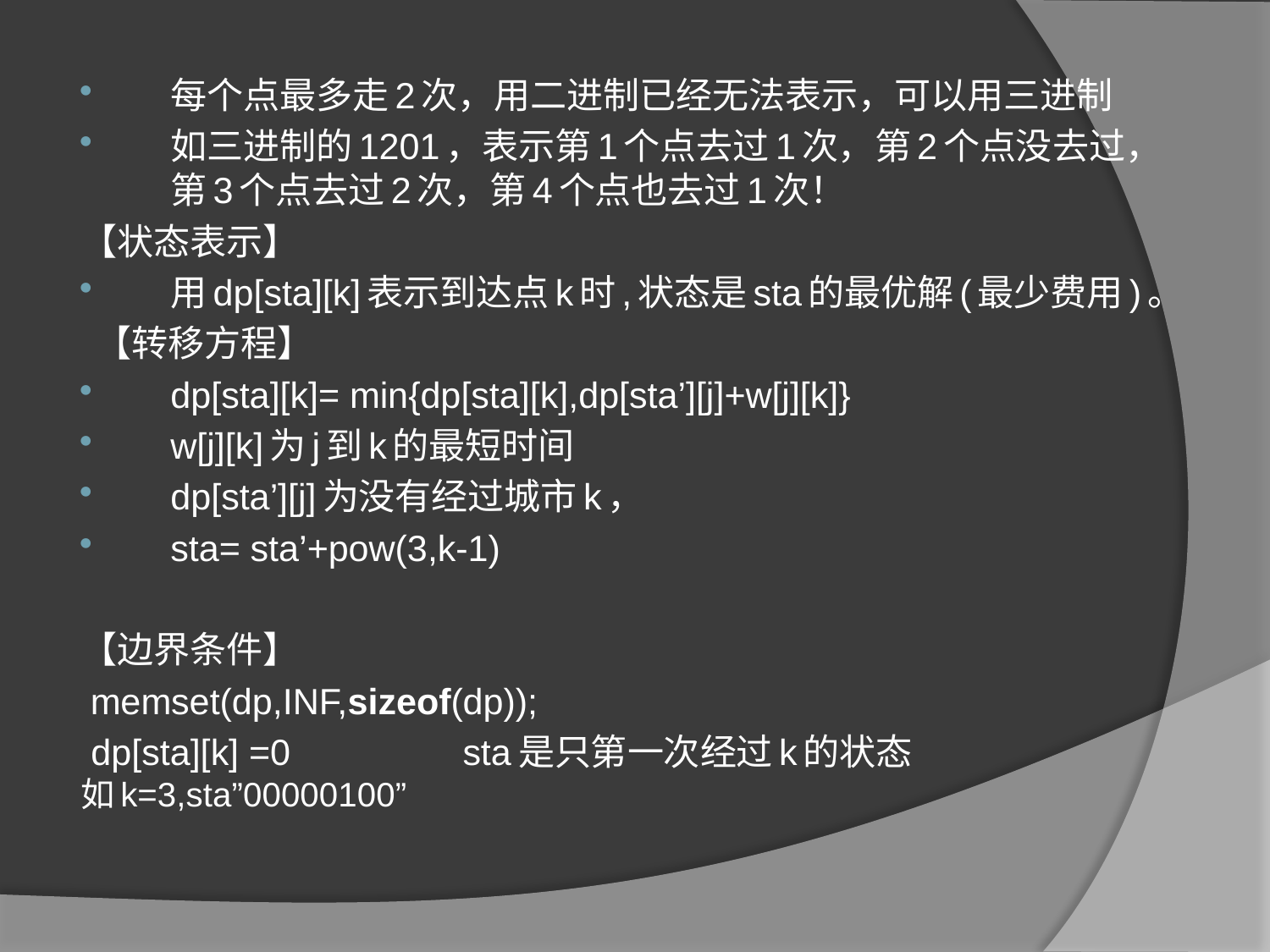

每个点最多走2次，用二进制已经无法表示，可以用三进制
如三进制的1201，表示第1个点去过1次，第2个点没去过，第3个点去过2次，第4个点也去过1次！
【状态表示】
用dp[sta][k]表示到达点k时,状态是sta的最优解(最少费用)。
 【转移方程】
dp[sta][k]= min{dp[sta][k],dp[sta’][j]+w[j][k]}
w[j][k]为j到k的最短时间
dp[sta’][j]为没有经过城市k，
sta= sta’+pow(3,k-1)

【边界条件】
 memset(dp,INF,sizeof(dp));
 dp[sta][k] =0                 sta是只第一次经过k的状态
如k=3,sta”00000100”